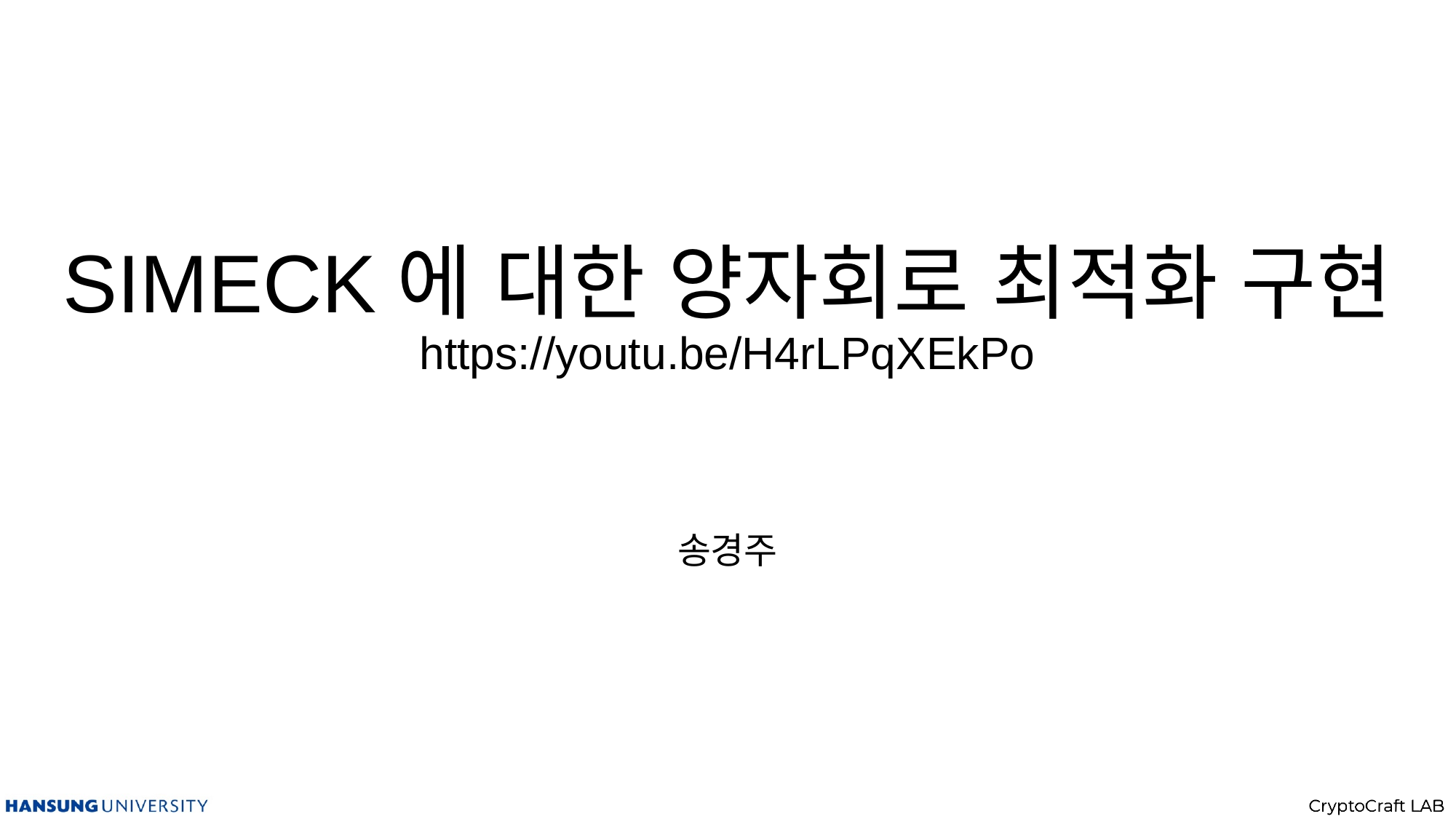

# SIMECK에 대한 양자회로 최적화 구현 https://youtu.be/H4rLPqXEkPo
송경주